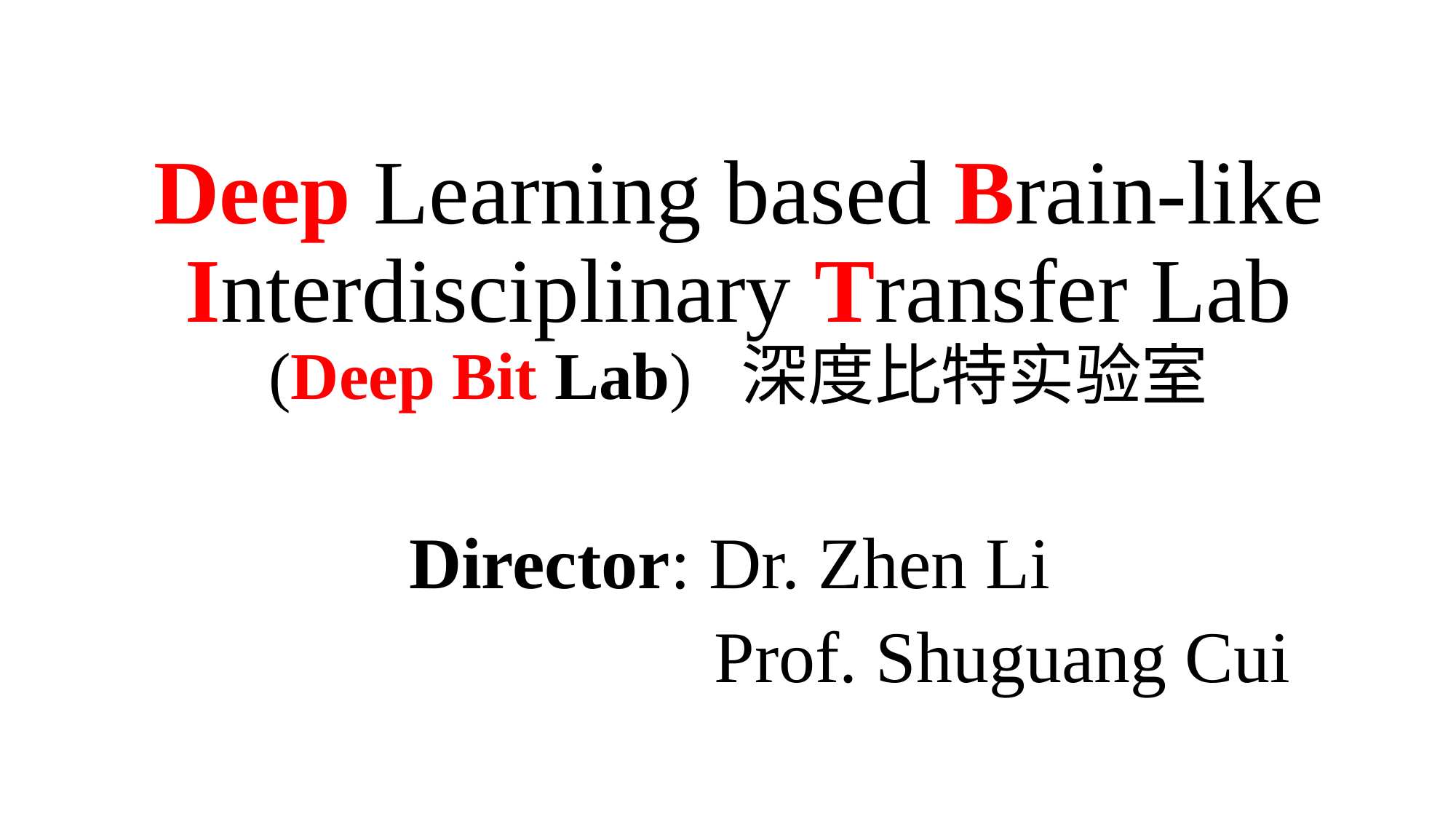

# Deep Learning based Brain-like Interdisciplinary Transfer Lab (Deep Bit Lab)  深度比特实验室
Director: Dr. Zhen Li
                              Prof. Shuguang Cui